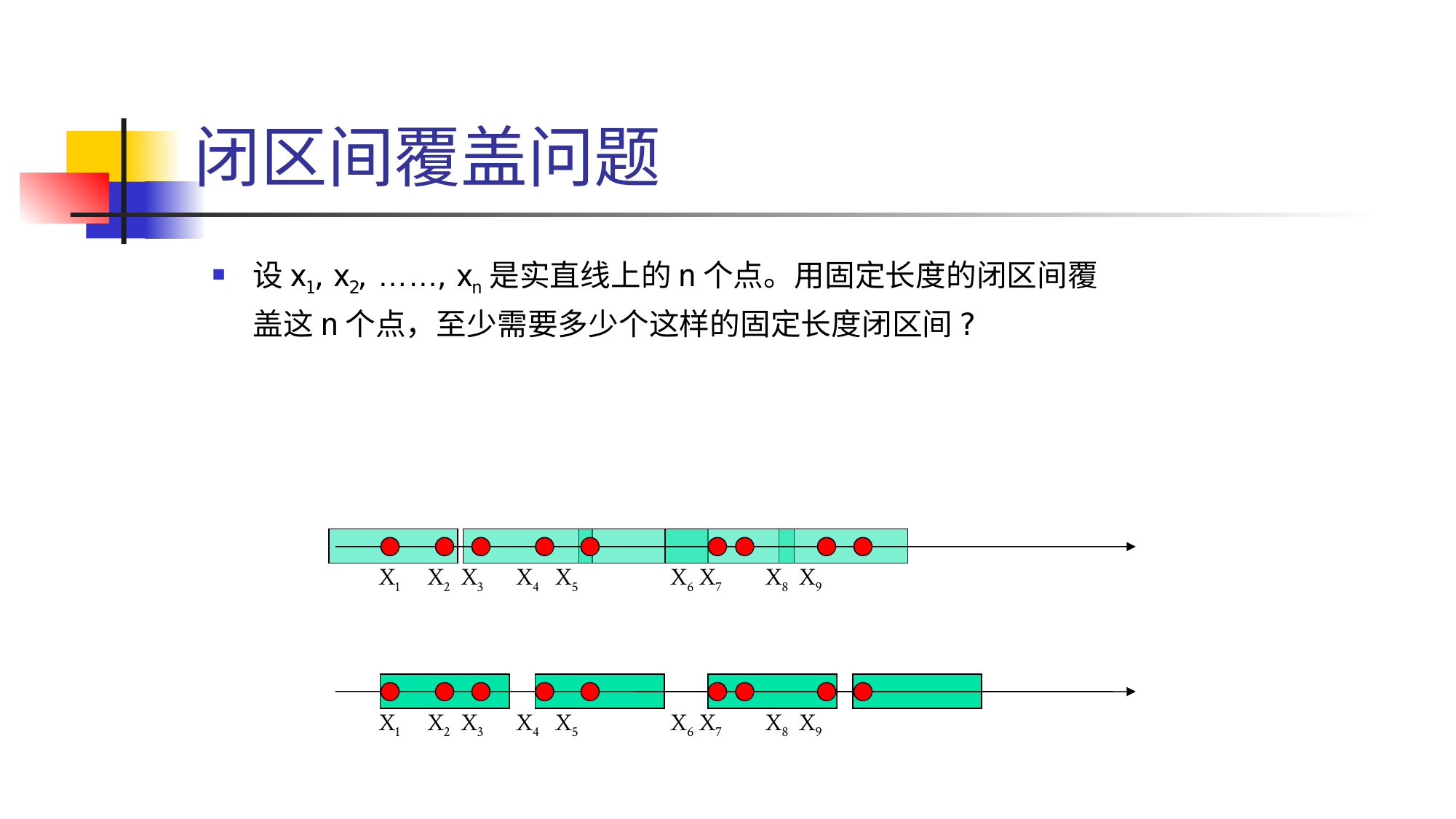

# 闭区间覆盖问题
设x1, x2, ……, xn是实直线上的n个点。用固定长度的闭区间覆盖这n个点，至少需要多少个这样的固定长度闭区间?

 X1     X2  X3      X4   X5                 X6 X7        X8  X9

 X1     X2  X3      X4   X5                 X6 X7        X8  X9